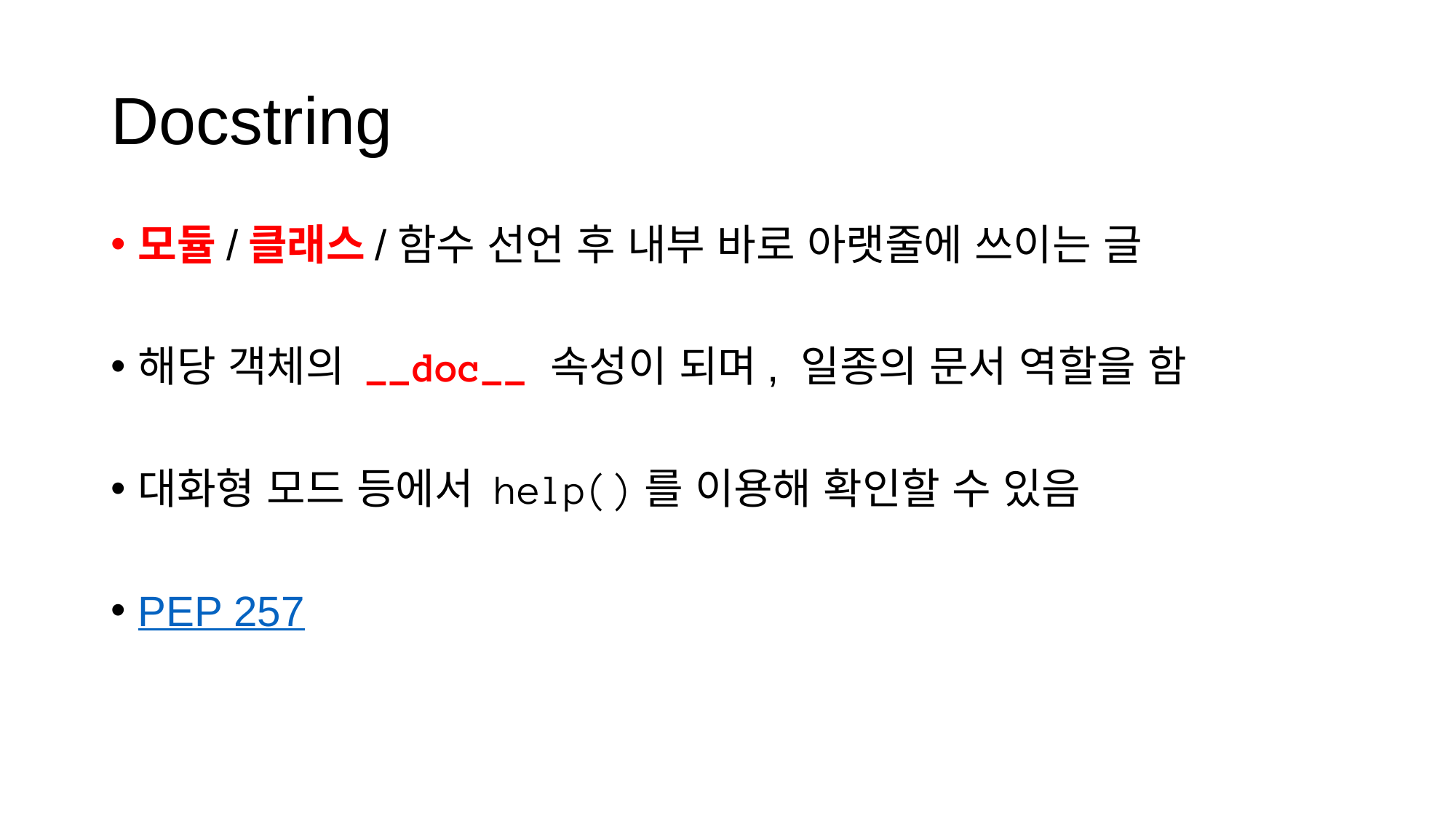

# Docstring
모듈/클래스/함수 선언 후 내부 바로 아랫줄에 쓰이는 글

해당 객체의 __doc__ 속성이 되며, 일종의 문서 역할을 함

대화형 모드 등에서 help()를 이용해 확인할 수 있음

PEP 257